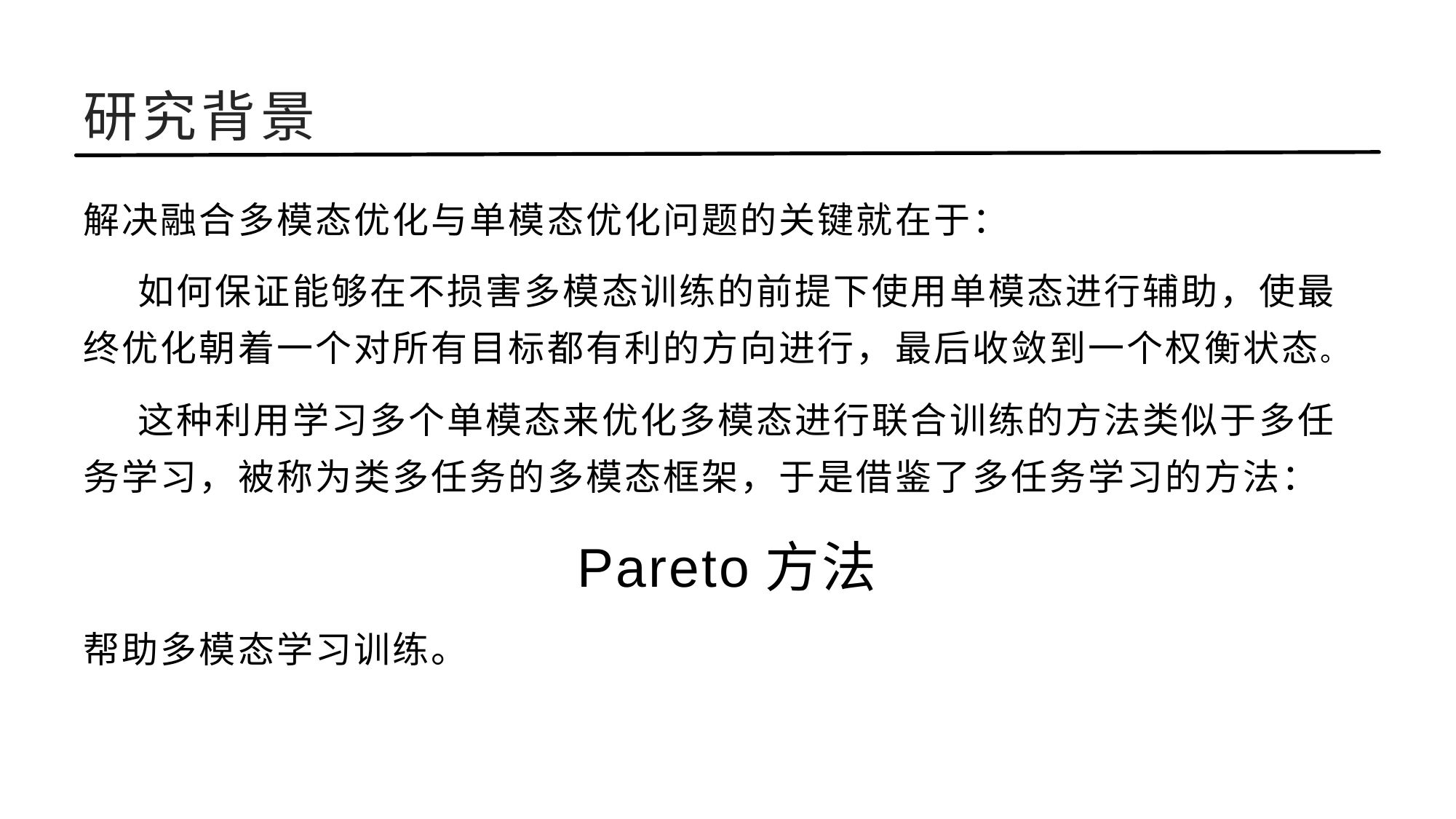

# 研究背景
解决融合多模态优化与单模态优化问题的关键就在于：
如何保证能够在不损害多模态训练的前提下使用单模态进行辅助，使最终优化朝着一个对所有目标都有利的方向进行，最后收敛到一个权衡状态。
这种利用学习多个单模态来优化多模态进行联合训练的方法类似于多任务学习，被称为类多任务的多模态框架，于是借鉴了多任务学习的方法：
Pareto方法
帮助多模态学习训练。